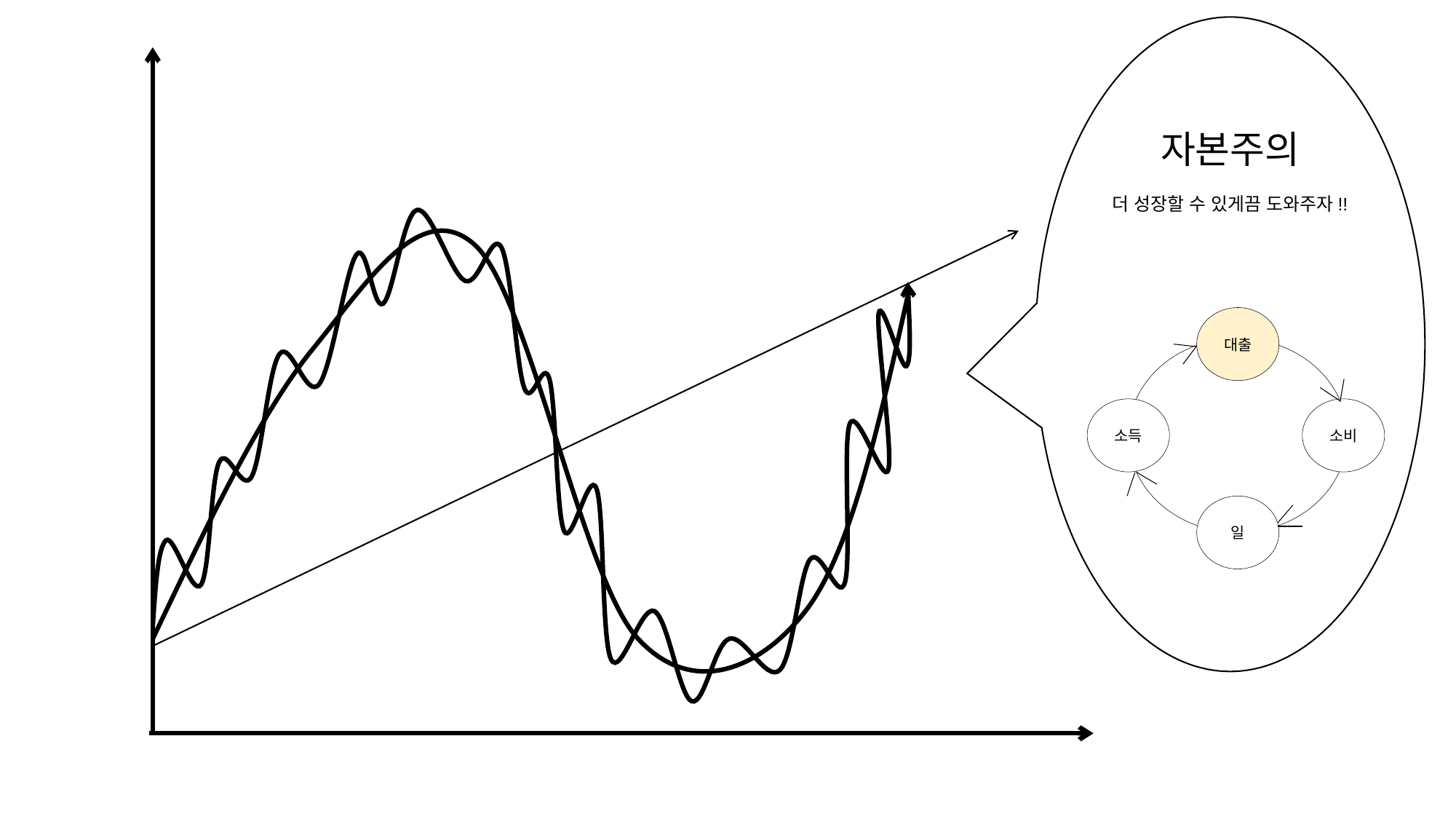

자본주의

더 성장할 수 있게끔 도와주자!!

대출

소득
소비
일